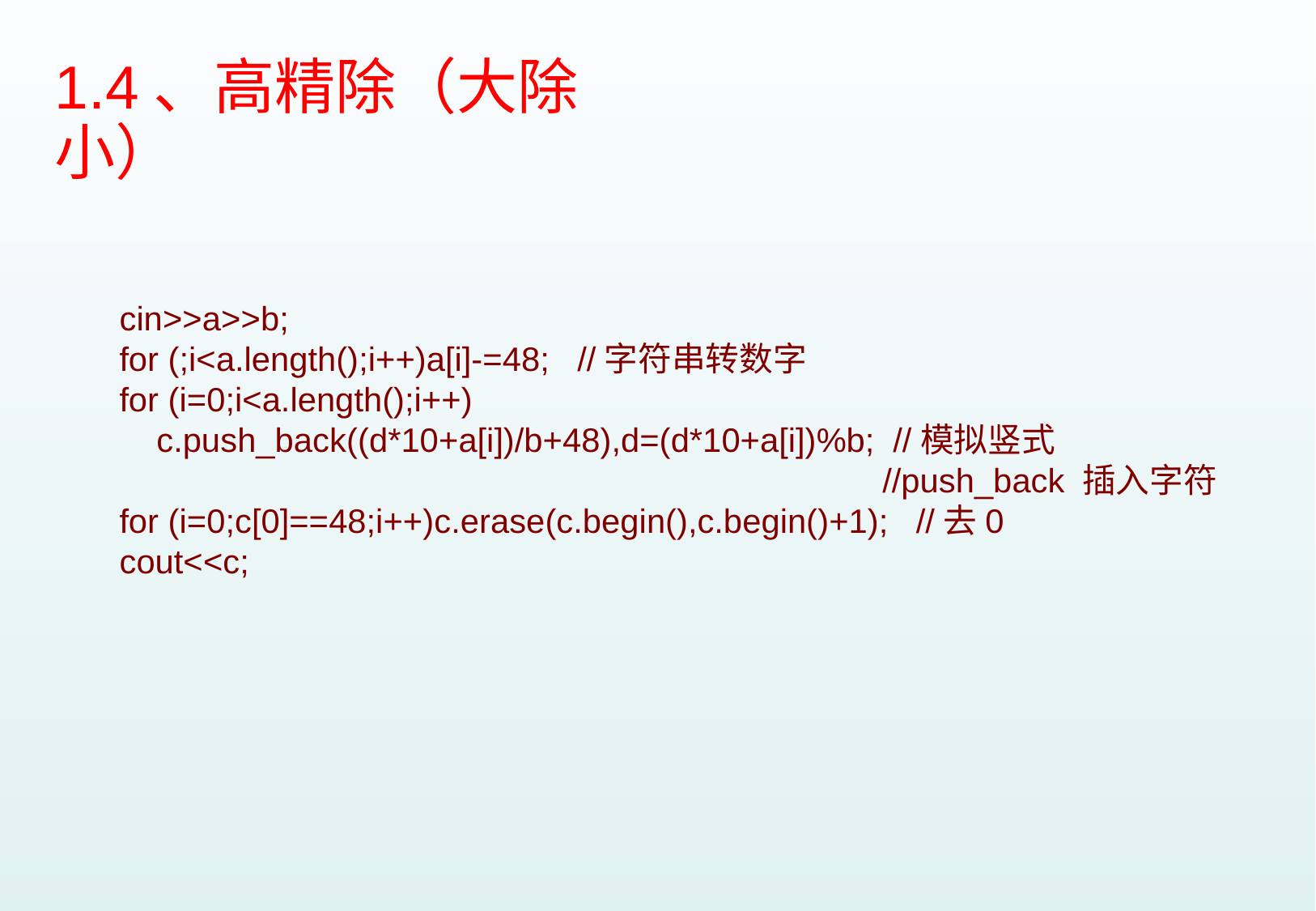

一、时空间复杂度（对渐进复杂度的理解）
07：19
08：
09：
10：
11：6
12：11、20
13：7、15、19
14：
15：10
16：14

二、算法（还是以考察算法的时间复杂度为主  排序+查找+最短路+最小最大生成）

07：20
08：5、10
09：8、19
10：13、17
11：7、9、17、19
12：5、7
13：3、9、14、16、17
14：7、12、14、15
15：11、12、14
16：13、15、18

三、数据结构（链表、队列、栈、树、图、哈希表）
07：2、7、9、14
08：4、6、8、16、18
09：5、6、7、9、16、17、18
10：7、9、11、15、19
11：3、5、11
12：12、13、15、16
13：5、6、8、11、18
14：6、11、13、19
15：5、6、7、8、9、13、19、20
16：5、6、7、8、12

四、逻辑运算
07：6、11、12
08：13
09：
10：3
11：12
12：17
13：
14：16
15：
16：

五、二进制编码、进制转换、奇怪的数学题
07：5、8、13
08：3、7、15
09：3、4
10：1、2、5、14
11：1、2、13、15、18
12：18
13：1、2、13
14：2、3、9、10、20
15：1、3、4
16：2、3、4、10、11、19

六、计算机知识（计算机发展历史、大学计算机专业课（计组+操作系统+网络）、联赛规则和历史）
07：1、3、4、10、15、16、17、18
08：1、2、9、11、12、14、17、19、20
09：1、2、10、11、12、13、14、15、20
10：4、6、8、10、12、16、18、20
11：4、8、10、14、16、20
12：1、2、3、4、6、8、9、10、14、19
13：4、10、12、20
14：1、4、5、8、17、18
15：2、15、16、17、18
16：1、9、16、17、20
1.4、高精除（大除小）
    cin>>a>>b;
    for (;i<a.length();i++)a[i]-=48;   //字符串转数字
    for (i=0;i<a.length();i++)
        c.push_back((d*10+a[i])/b+48),d=(d*10+a[i])%b;  //模拟竖式
                                                                                      //push_back 插入字符
    for (i=0;c[0]==48;i++)c.erase(c.begin(),c.begin()+1);   //去0
    cout<<c;